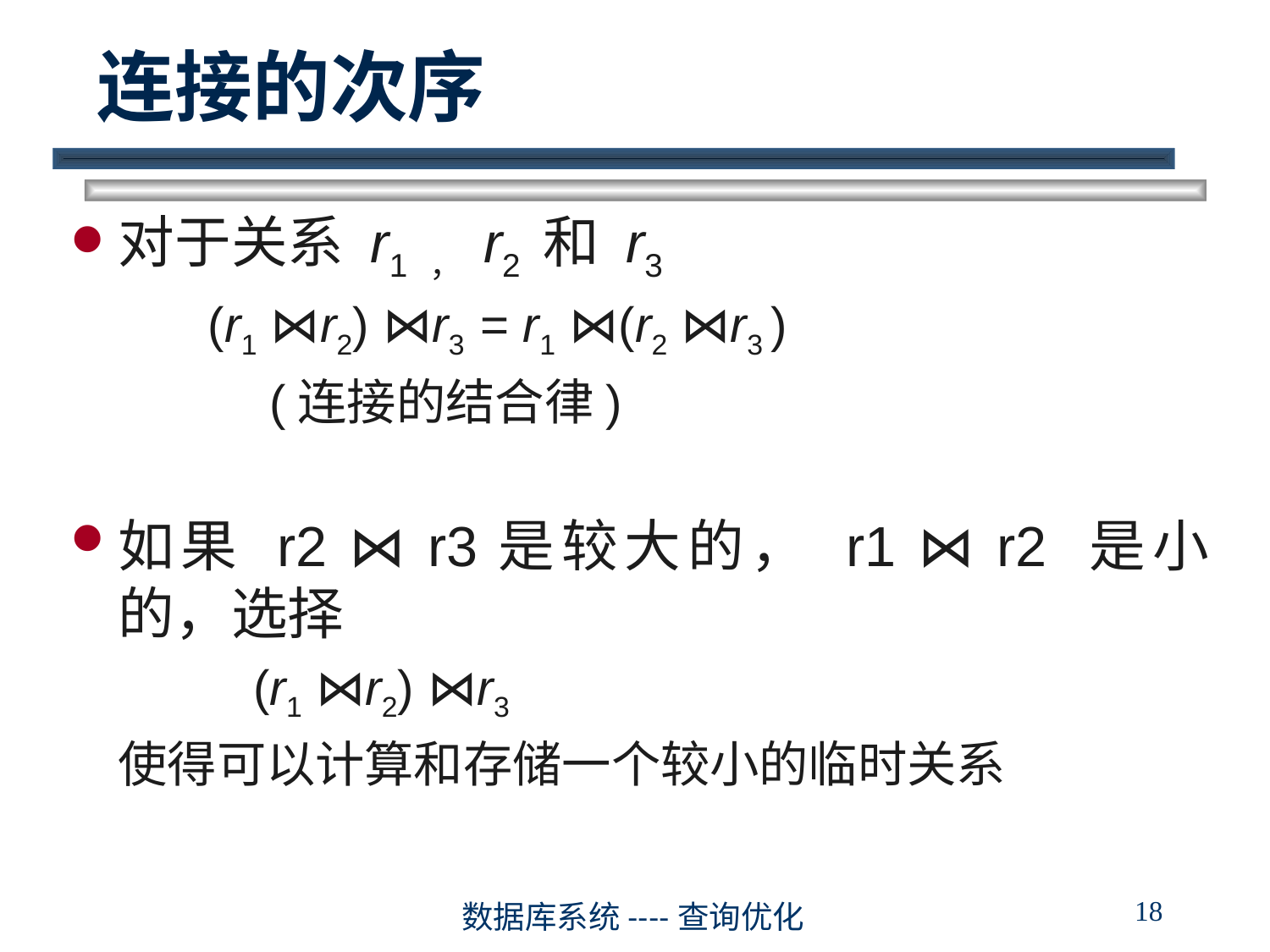

# 连接的次序
对于关系 r1 ， r2 和 r3
          (r1 ⋈r2) ⋈r3  = r1 ⋈(r2 ⋈r3 )
	           (连接的结合律)

如果 r2 ⋈ r3是较大的， r1 ⋈ r2 是小的，选择
     	 (r1 ⋈r2) ⋈r3
	使得可以计算和存储一个较小的临时关系

18
数据库系统----查询优化